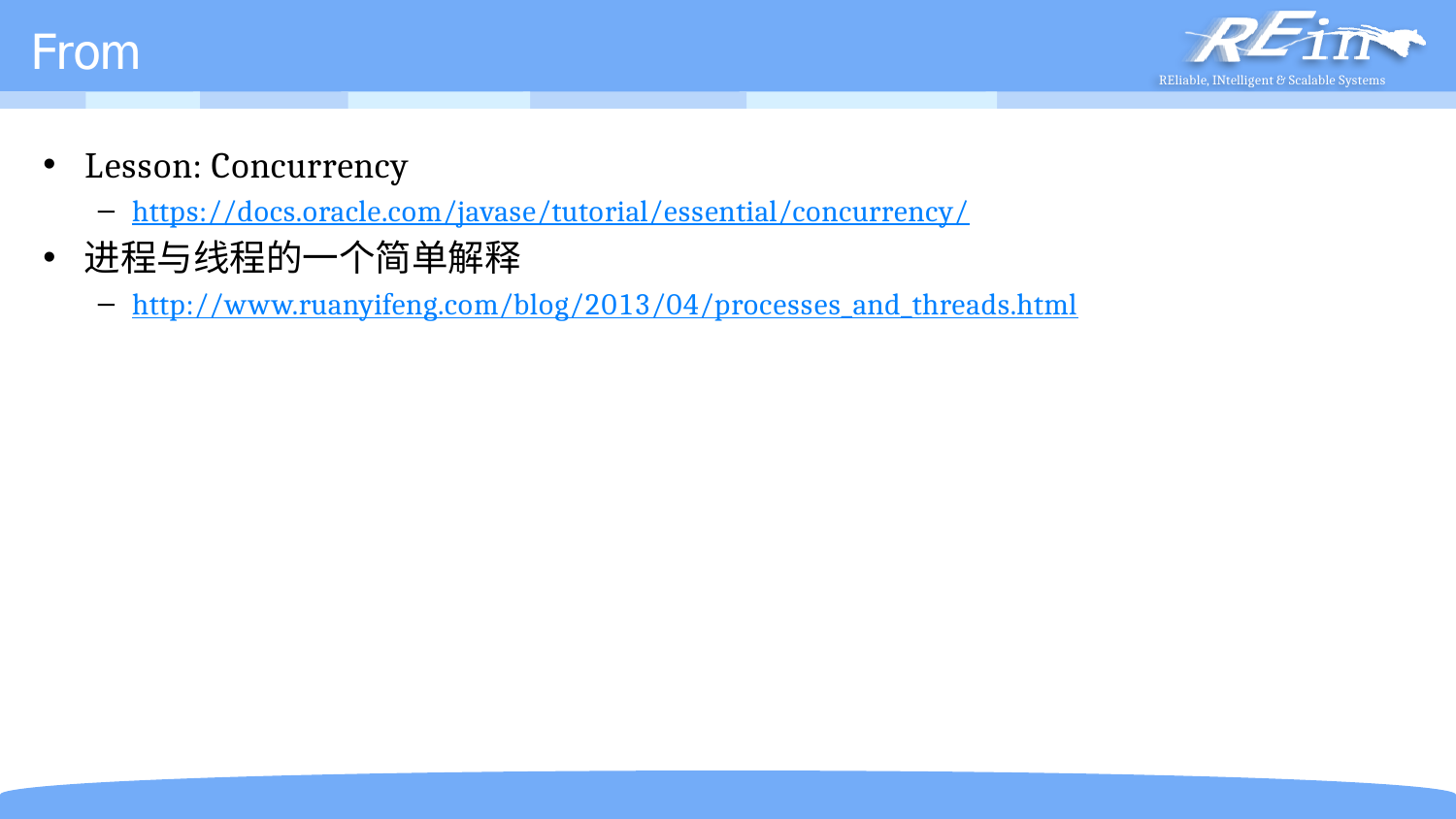

# From
Lesson: Concurrency
https://docs.oracle.com/javase/tutorial/essential/concurrency/
进程与线程的一个简单解释
http://www.ruanyifeng.com/blog/2013/04/processes_and_threads.html

75